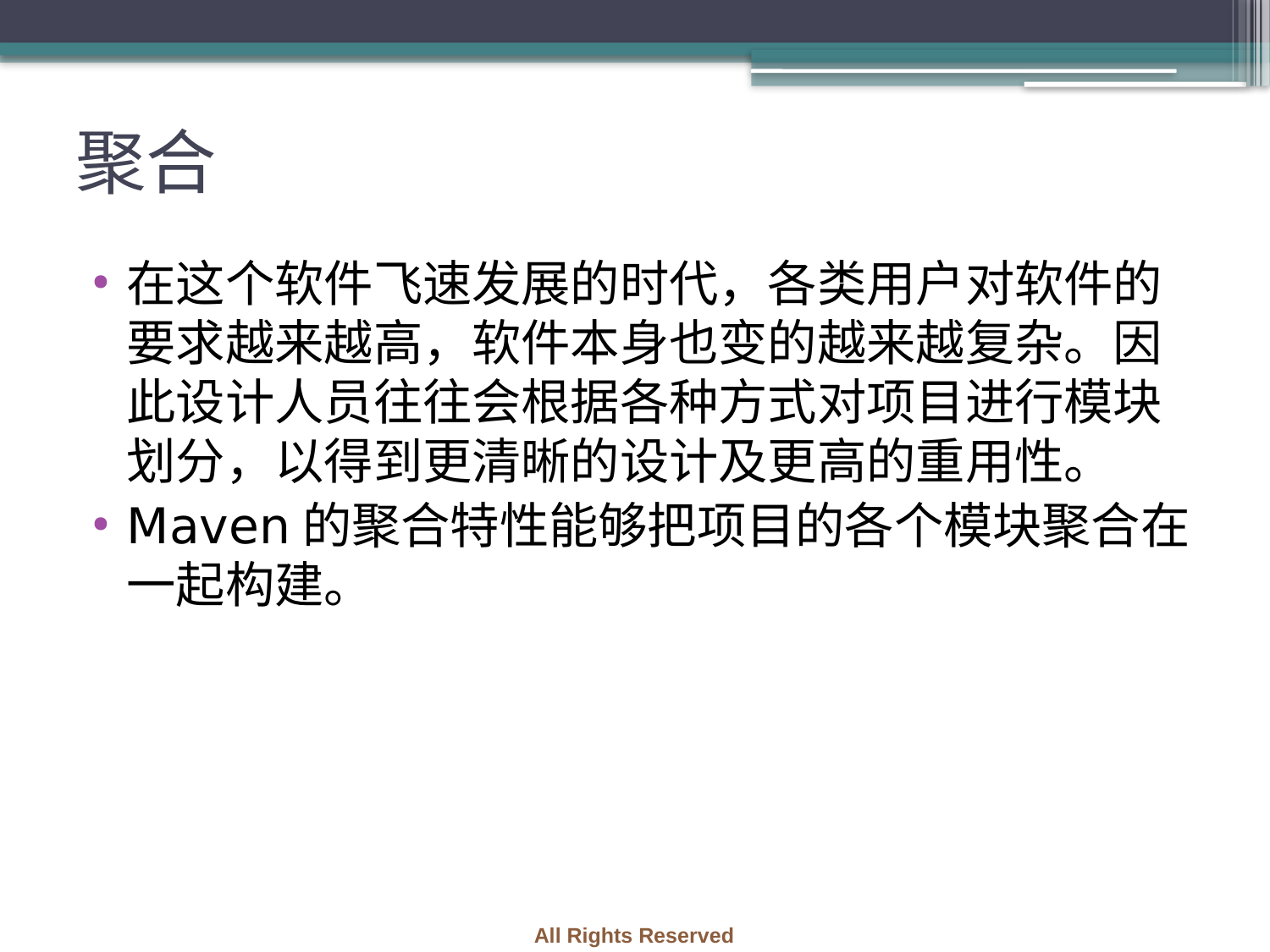

# 聚合
在这个软件飞速发展的时代，各类用户对软件的要求越来越高，软件本身也变的越来越复杂。因此设计人员往往会根据各种方式对项目进行模块划分，以得到更清晰的设计及更高的重用性。
Maven的聚合特性能够把项目的各个模块聚合在一起构建。